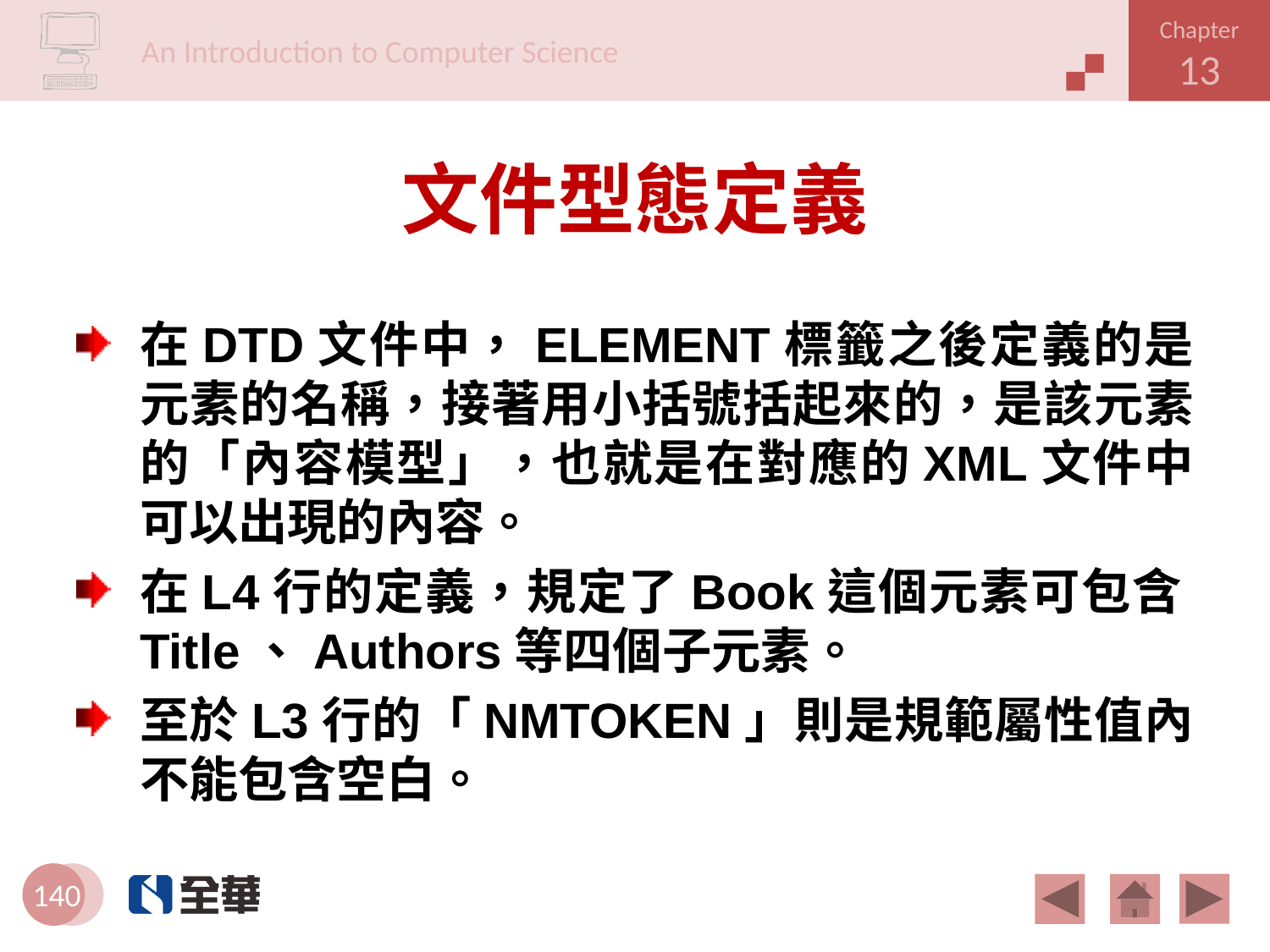

# 文件型態定義
在DTD文件中，ELEMENT標籤之後定義的是元素的名稱，接著用小括號括起來的，是該元素的「內容模型」，也就是在對應的XML文件中可以出現的內容。
在L4行的定義，規定了Book這個元素可包含Title、Authors等四個子元素。
至於L3行的「NMTOKEN」則是規範屬性值內不能包含空白。